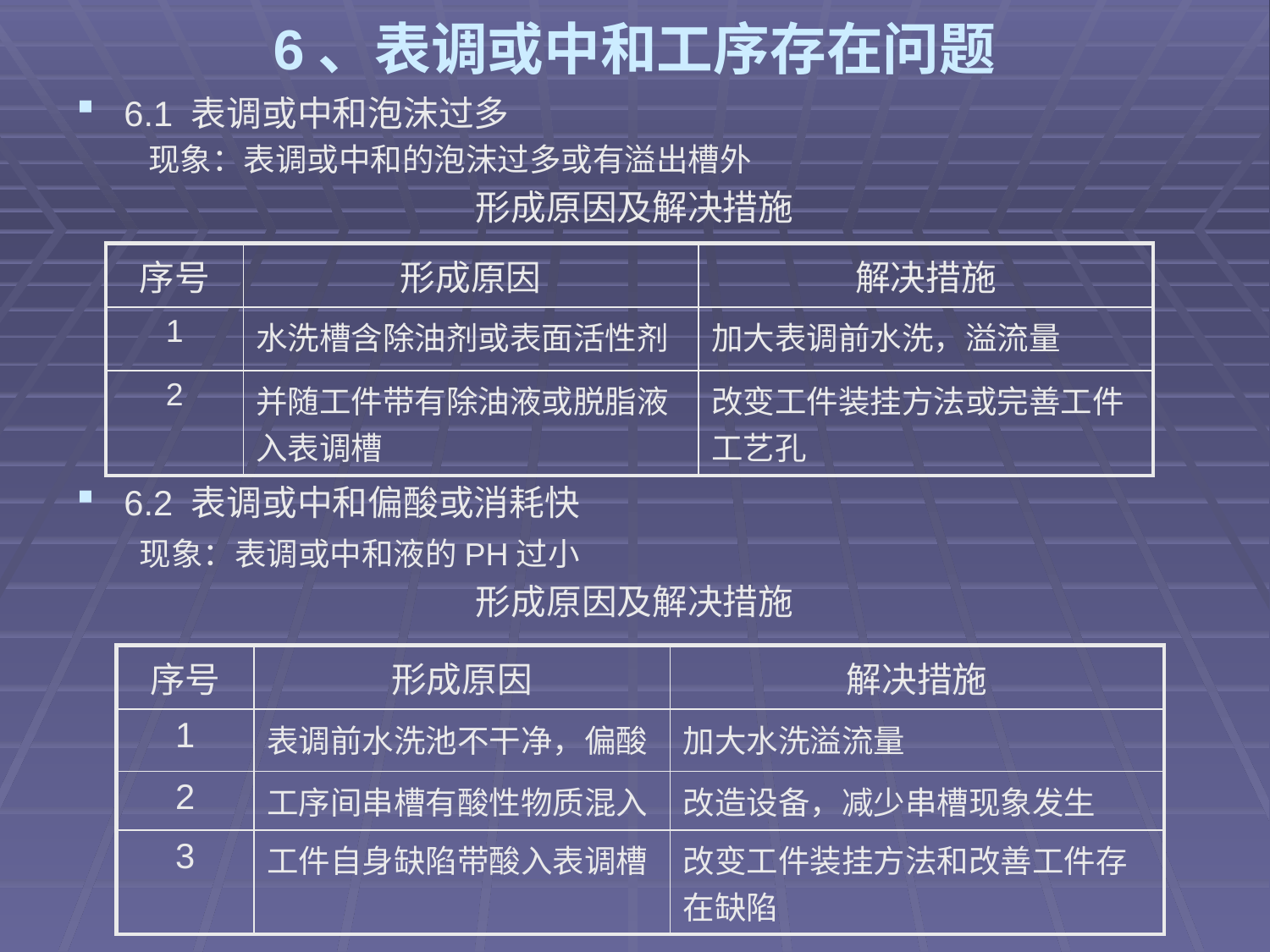

# 6、表调或中和工序存在问题
6.1 表调或中和泡沫过多
         现象：表调或中和的泡沫过多或有溢出槽外
形成原因及解决措施

6.2 表调或中和偏酸或消耗快
       现象：表调或中和液的PH过小
形成原因及解决措施
| 序号 | 形成原因 | 解决措施 |
| --- | --- | --- |
| 1 | 水洗槽含除油剂或表面活性剂 | 加大表调前水洗，溢流量 |
| 2 | 并随工件带有除油液或脱脂液入表调槽 | 改变工件装挂方法或完善工件工艺孔 |
| 序号 | 形成原因 | 解决措施 |
| --- | --- | --- |
| 1 | 表调前水洗池不干净，偏酸 | 加大水洗溢流量 |
| 2 | 工序间串槽有酸性物质混入 | 改造设备，减少串槽现象发生 |
| 3 | 工件自身缺陷带酸入表调槽 | 改变工件装挂方法和改善工件存在缺陷 |